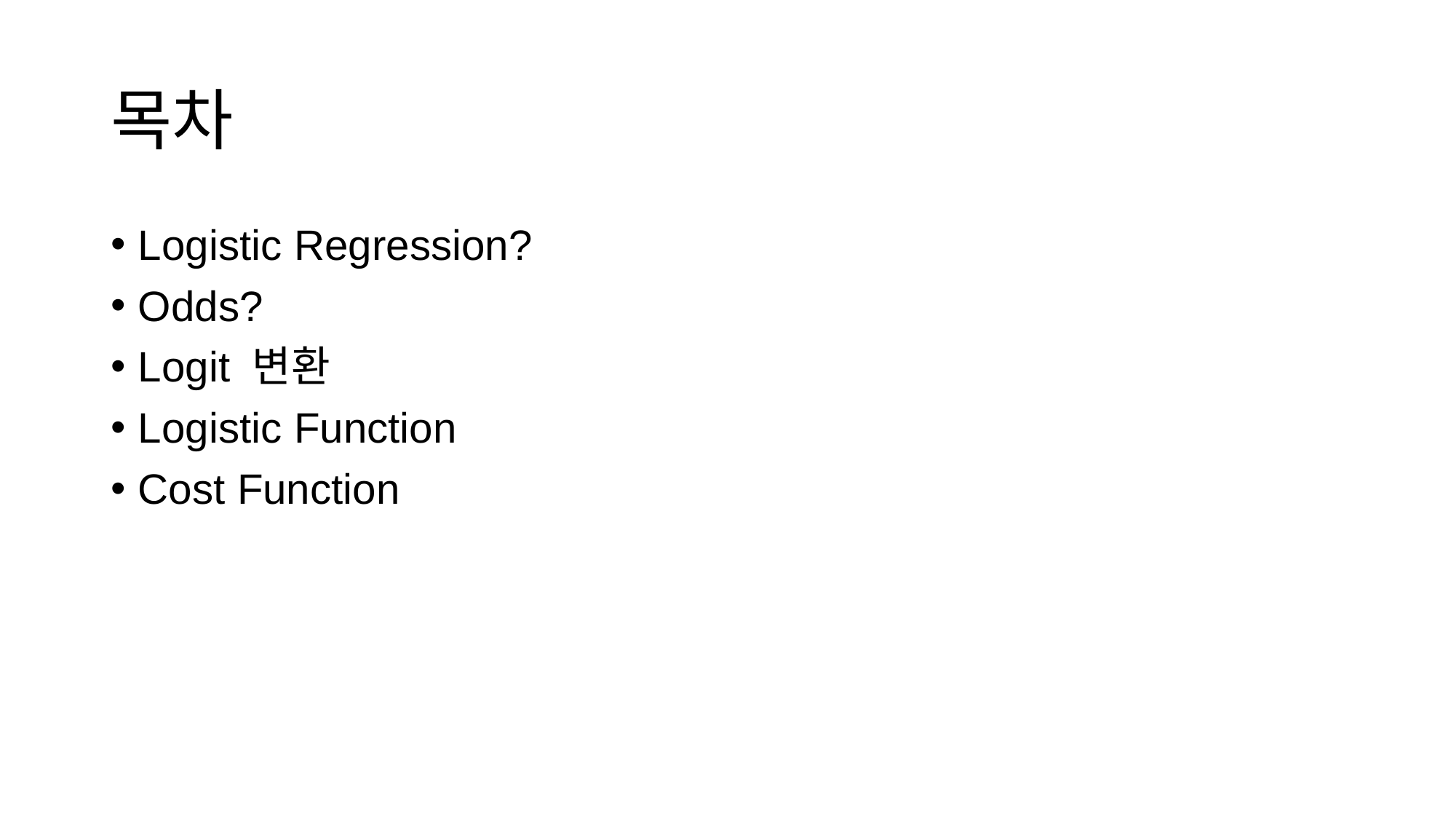

# 목차
Logistic Regression?
Odds?
Logit 변환
Logistic Function
Cost Function